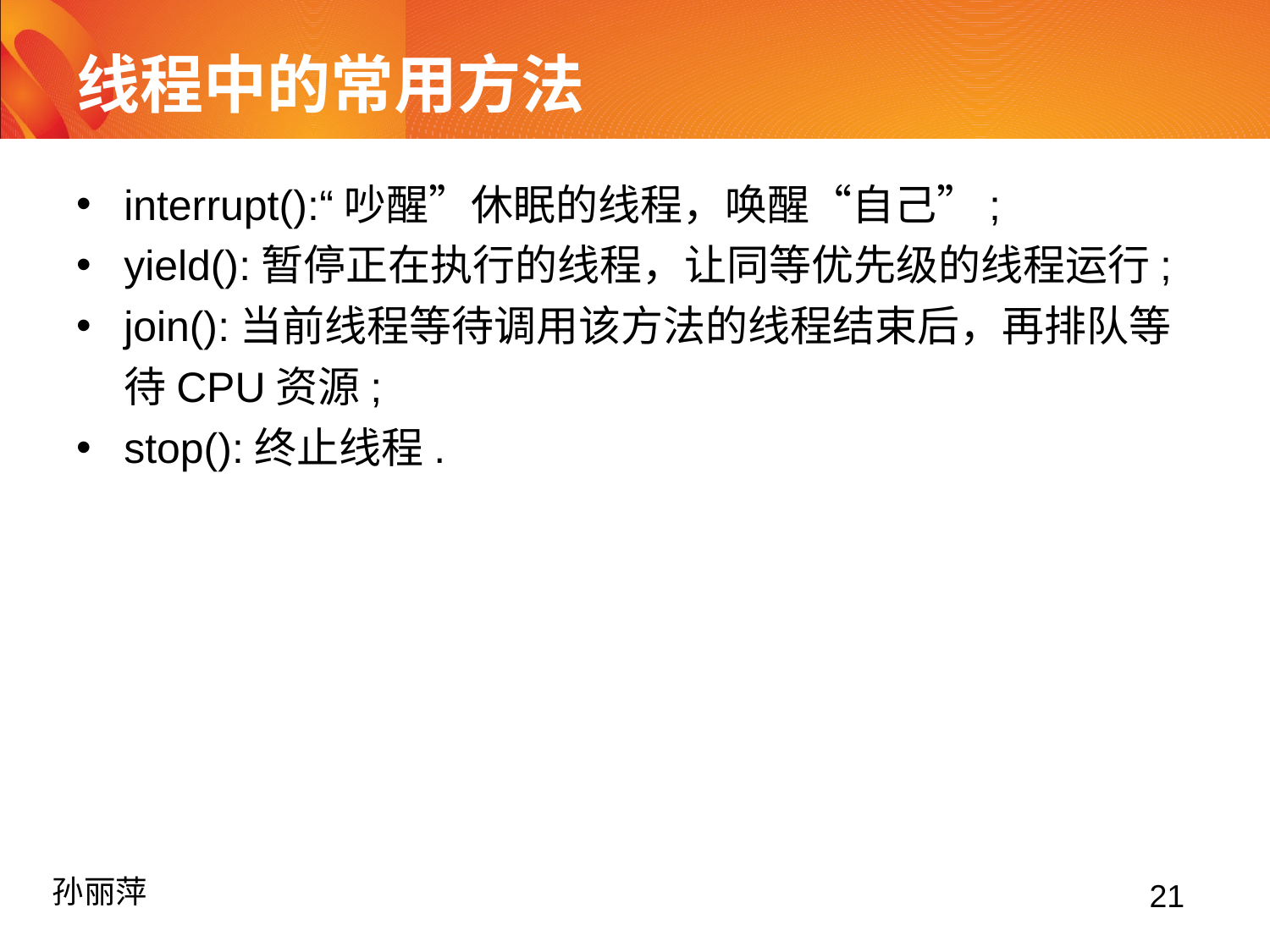

# 线程中的常用方法
interrupt():“吵醒”休眠的线程，唤醒“自己”;
yield():暂停正在执行的线程，让同等优先级的线程运行;
join():当前线程等待调用该方法的线程结束后，再排队等待CPU资源;
stop():终止线程.